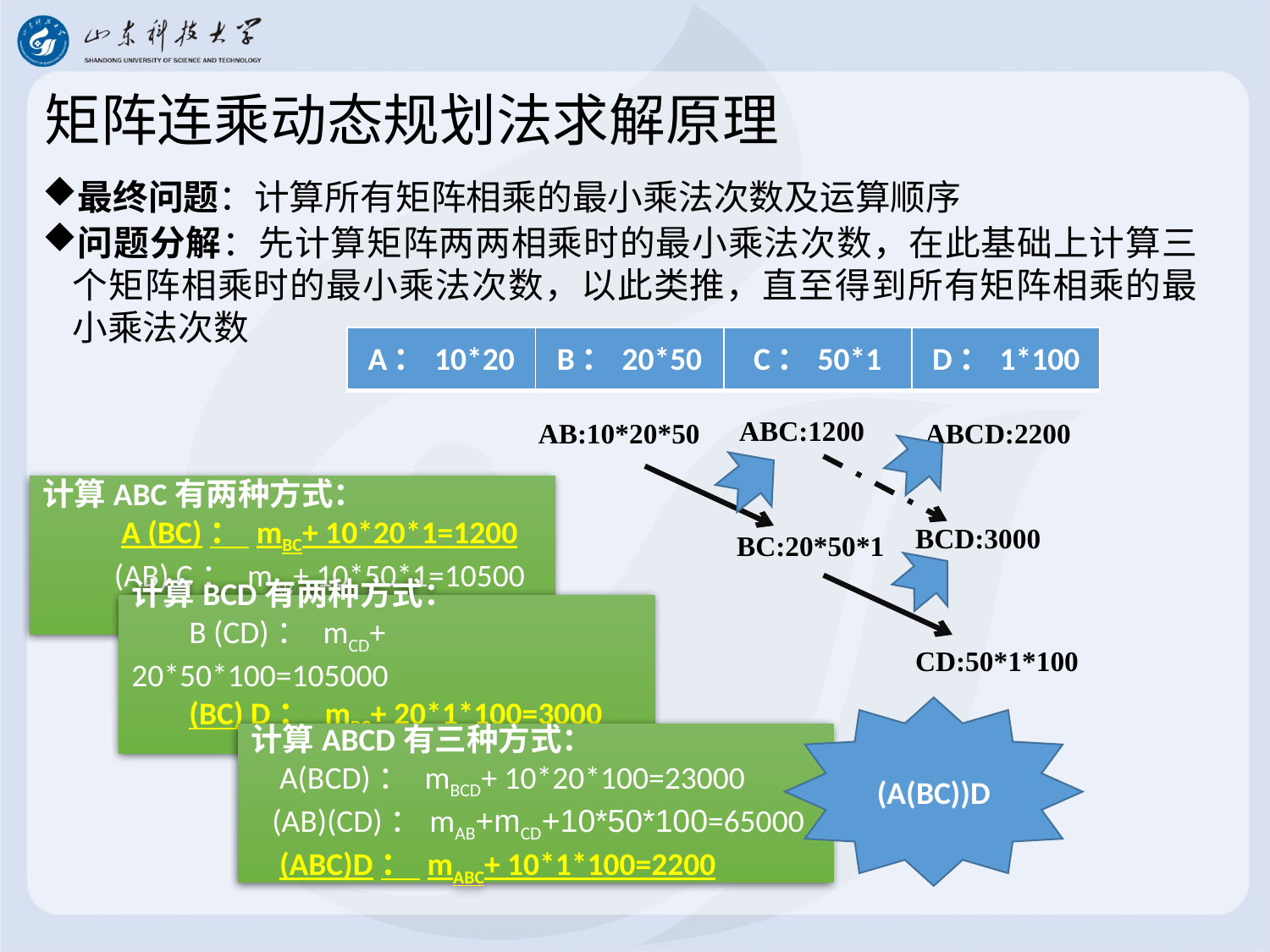

# 矩阵连乘动态规划法求解原理
最终问题：计算所有矩阵相乘的最小乘法次数及运算顺序
问题分解：先计算矩阵两两相乘时的最小乘法次数，在此基础上计算三个矩阵相乘时的最小乘法次数，以此类推，直至得到所有矩阵相乘的最小乘法次数
| A：10\*20 | B：20\*50 | C：50\*1 | D：1\*100 |
| --- | --- | --- | --- |
ABC:1200
AB:10*20*50
ABCD:2200

计算ABC有两种方式：
           A (BC)： mBC+ 10*20*1=1200
          (AB) C： mAB+ 10*50*1=10500

BCD:3000
BC:20*50*1

计算BCD有两种方式：
        B (CD)： mCD+ 20*50*100=105000
        (BC) D： mBC+ 20*1*100=3000

CD:50*1*100
(A(BC))D
计算ABCD有三种方式：
    A(BCD)： mBCD+ 10*20*100=23000
   (AB)(CD)：mAB+mCD+10*50*100=65000
    (ABC)D： mABC+ 10*1*100=2200